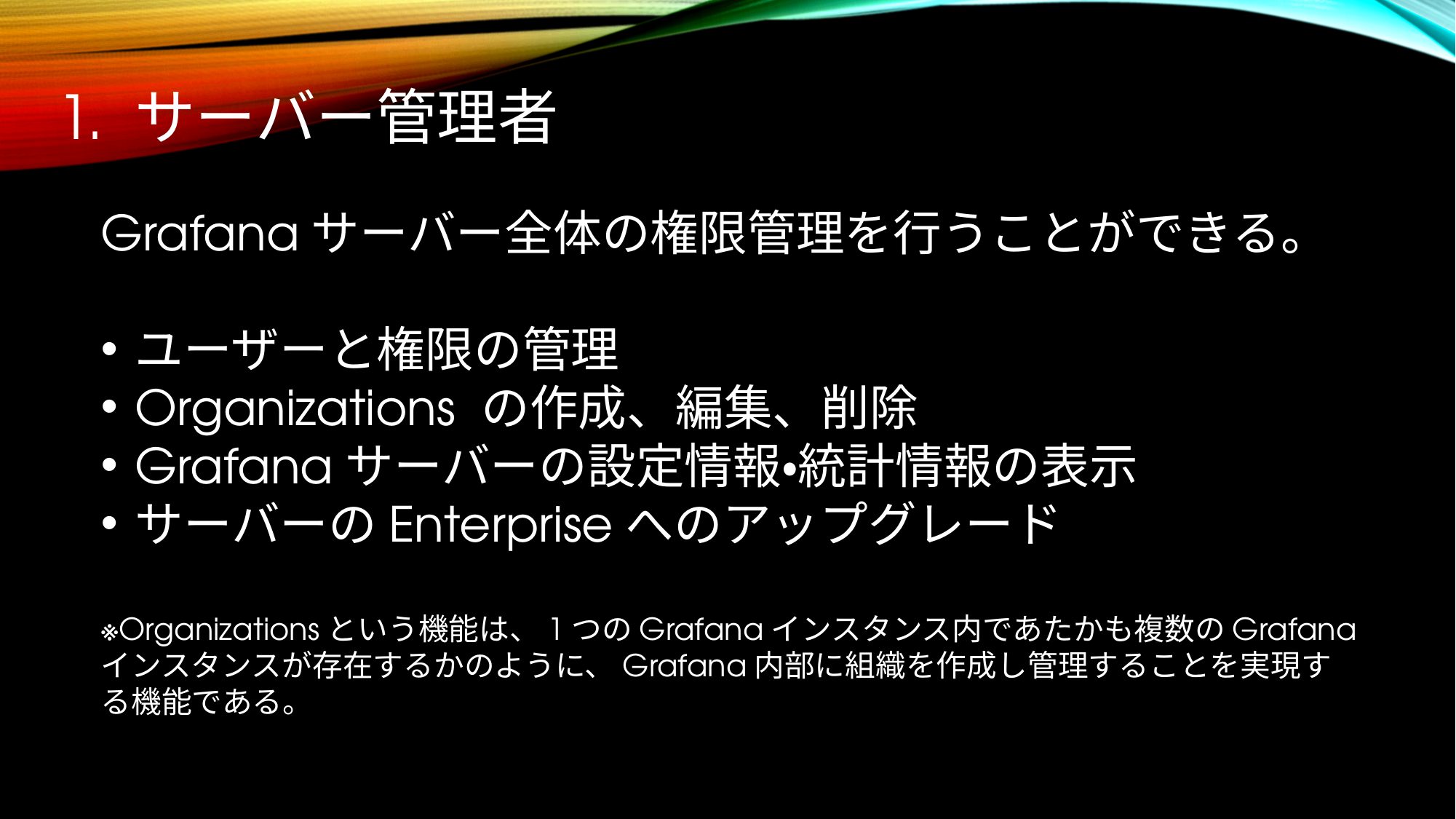

# 1. サーバー管理者
Grafanaサーバー全体の権限管理を行うことができる。

ユーザーと権限の管理
Organizations の作成、編集、削除
Grafanaサーバーの設定情報・統計情報の表示
サーバーのEnterpriseへのアップグレード

※Organizationsという機能は、1つのGrafanaインスタンス内であたかも複数のGrafanaインスタンスが存在するかのように、Grafana内部に組織を作成し管理することを実現する機能である。